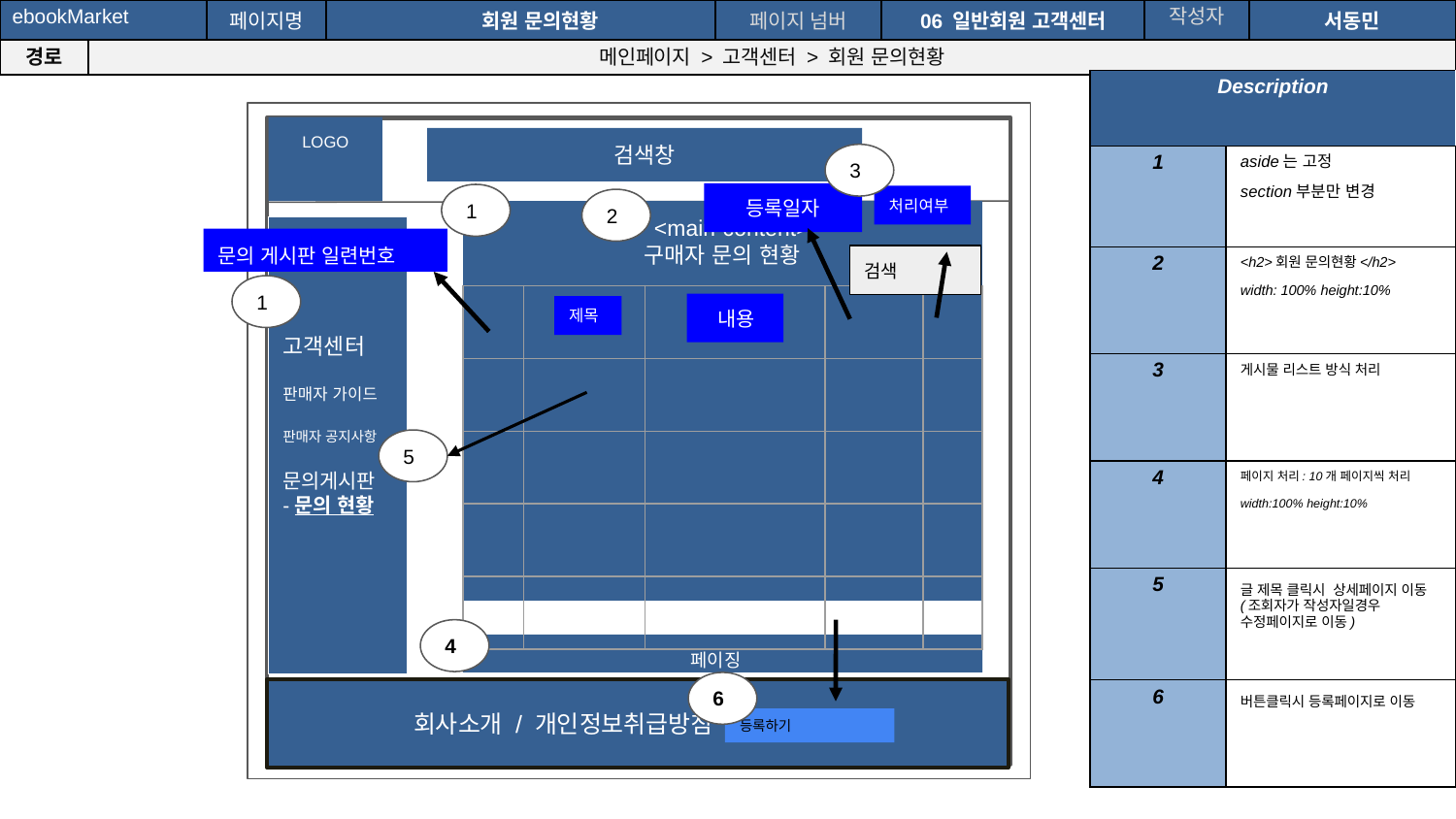

| ebookMarket |  | 페이지명 | 회원 문의현황 | 페이지 넘버 | 06 일반회원 고객센터 | 작성자 | 서동민 |
| --- | --- | --- | --- | --- | --- | --- | --- |
| 경로 | 메인페이지 > 고객센터 > 회원 문의현황 |  |  |  |  |  |  |
| Description |  |
| --- | --- |
| 1 | aside는 고정 section부분만 변경 |
| 2 | <h2>회원 문의현황</h2> width: 100% height:10% |
| 3 | 게시물 리스트 방식 처리 |
| 4 | 페이지 처리: 10개 페이지씩 처리 width:100% height:10% |
| 5 | 글 제목 클릭시 상세페이지 이동(조회자가 작성자일경우 수정페이지로 이동) |
| 6 | 버튼클릭시 등록페이지로 이동 |

LOGO

검색창
3
등록일자

1
처리여부
2
                            <main-content>
구매자 문의 현황

고객센터

판매자 가이드

판매자 공지사항

문의게시판
-문의 현황

문의 게시판 일련번호
검색
1
|  |  |  |  |  |
| --- | --- | --- | --- | --- |
|  |  |  |  |  |
|  |  |  |  |  |
|  |  |  |  |  |
|  |  |  |  |  |
  내용
제목
5
4
                                         페이징
6
회사소개 / 개인정보취급방침 / 이용 약관
등록하기